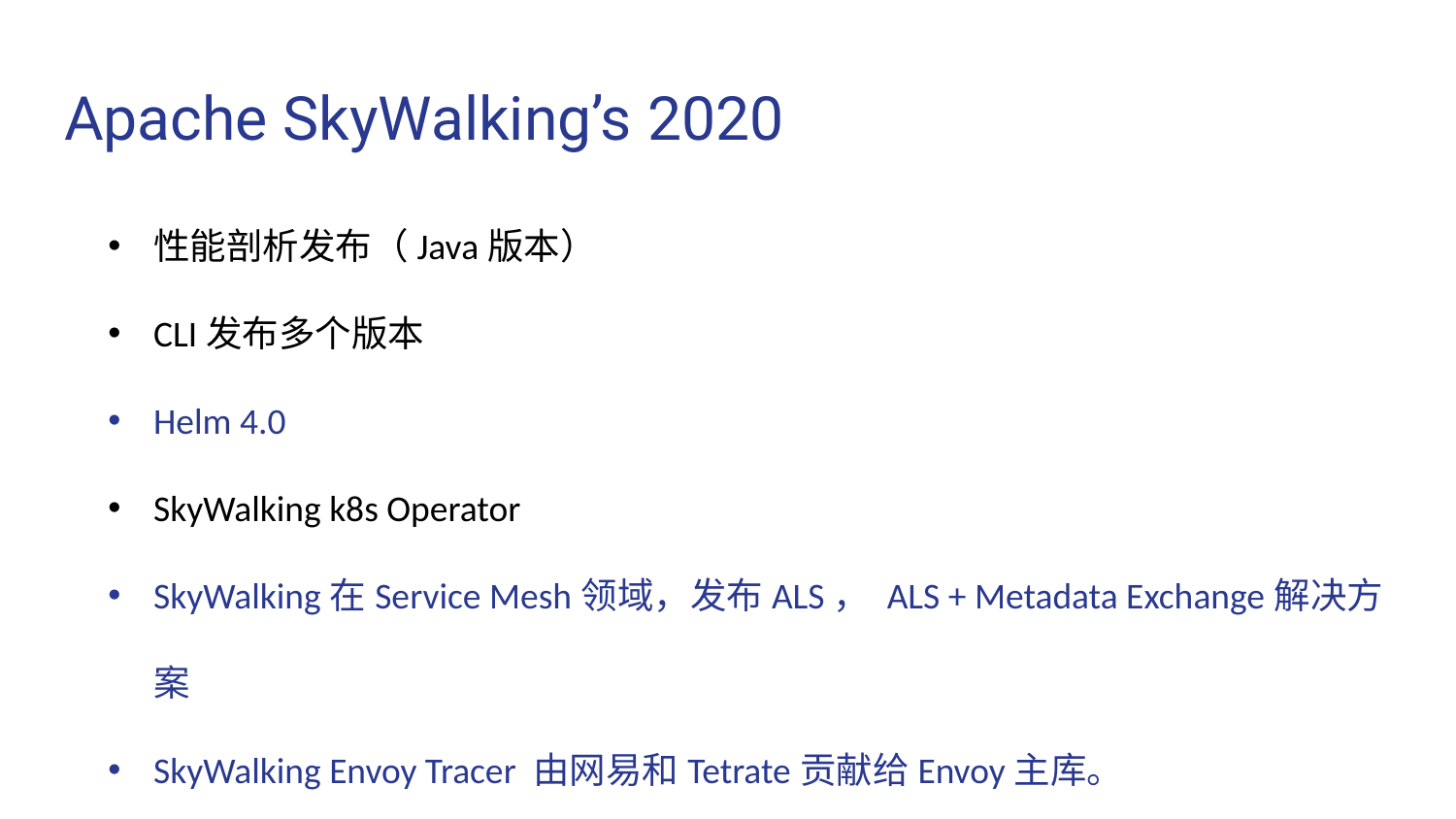

# Apache SkyWalking’s 2020
性能剖析发布（Java版本）
CLI发布多个版本
Helm 4.0
SkyWalking k8s Operator
SkyWalking在Service Mesh领域，发布ALS， ALS + Metadata Exchange解决方案
SkyWalking Envoy Tracer 由网易和Tetrate贡献给Envoy主库。